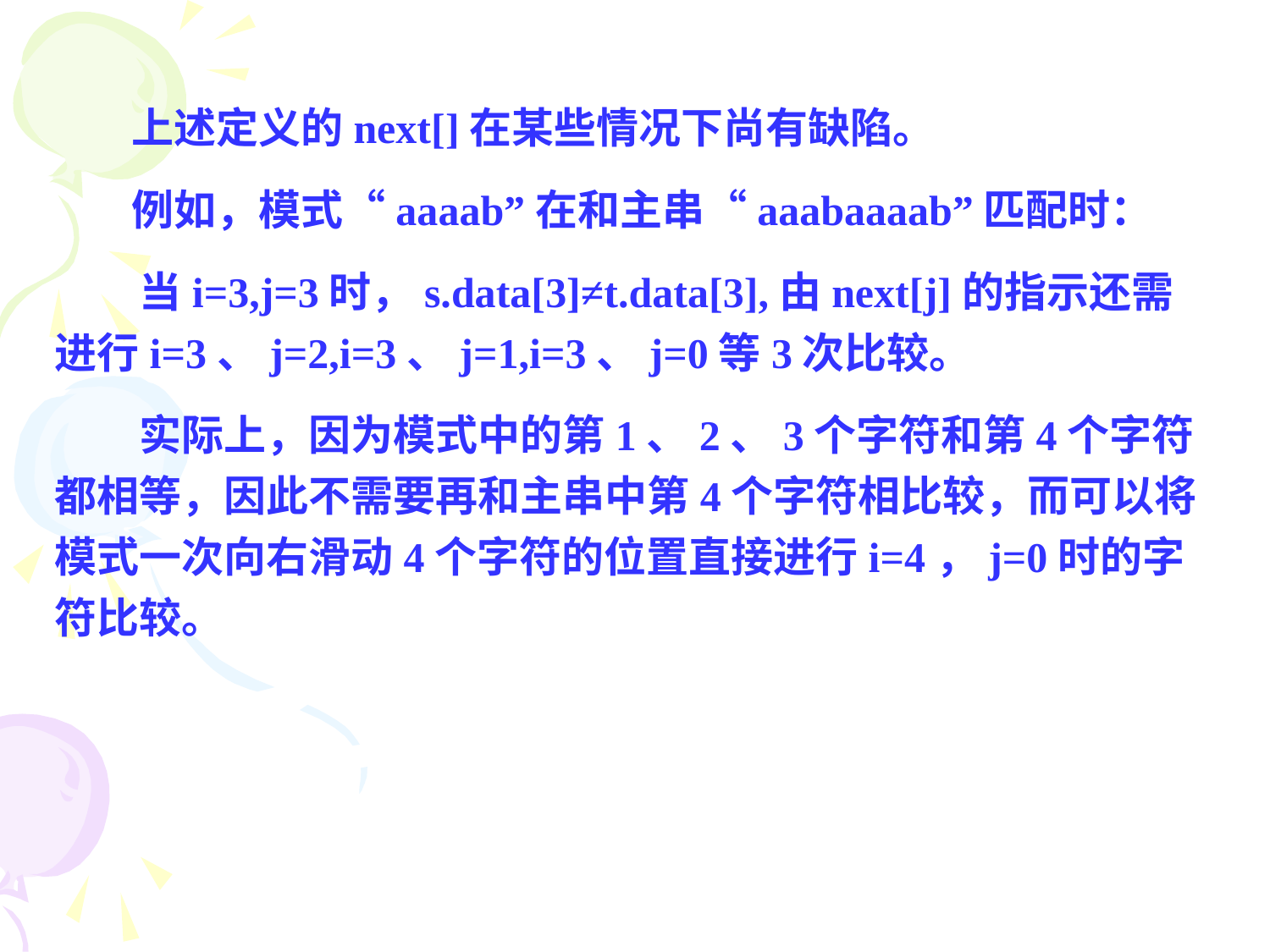

上述定义的next[]在某些情况下尚有缺陷。
       例如，模式“aaaab”在和主串“aaabaaaab”匹配时：
　　当i=3,j=3时，s.data[3]≠t.data[3],由next[j]的指示还需进行i=3、j=2,i=3、j=1,i=3、j=0等3次比较。
　　实际上，因为模式中的第1、2、3个字符和第4个字符都相等，因此不需要再和主串中第4个字符相比较，而可以将模式一次向右滑动4个字符的位置直接进行i=4，j=0时的字符比较。